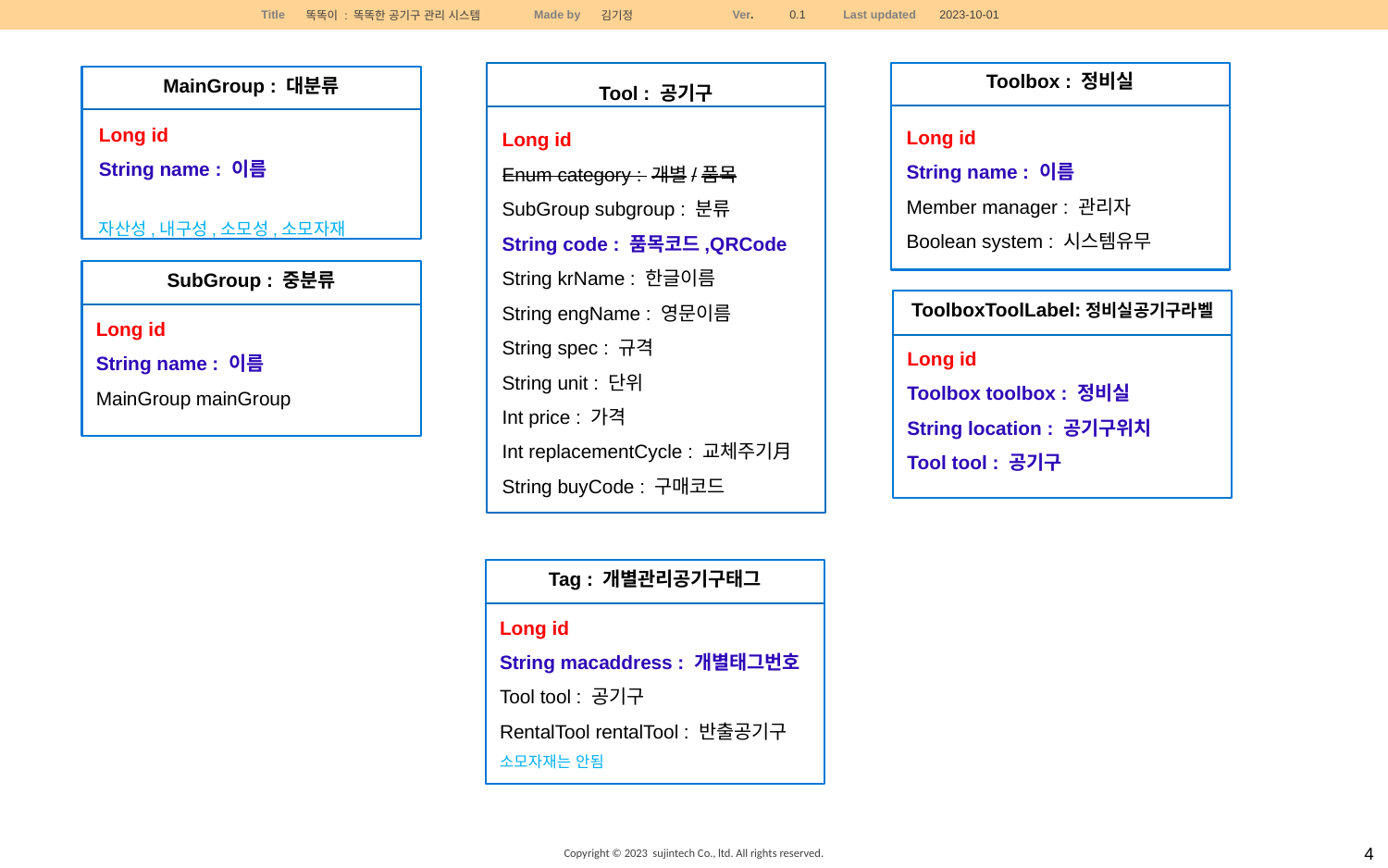

Toolbox : 정비실

Tool : 공기구

MainGroup : 대분류

Long id
String name : 이름

자산성,내구성,소모성,소모자재
Long id
String name : 이름
Member manager : 관리자
Boolean system : 시스템유무
Long id
Enum category : 개별/품목
SubGroup subgroup : 분류
String code : 품목코드,QRCode
String krName : 한글이름
String engName : 영문이름
String spec : 규격
String unit : 단위
Int price : 가격
Int replacementCycle : 교체주기月
String buyCode : 구매코드
SubGroup : 중분류

ToolboxToolLabel:정비실공기구라벨

Long id
String name : 이름
MainGroup mainGroup
Long id
Toolbox toolbox : 정비실
String location : 공기구위치
Tool tool : 공기구

Tag : 개별관리공기구태그
Long id
String macaddress : 개별태그번호
Tool tool : 공기구
RentalTool rentalTool : 반출공기구
소모자재는 안됨